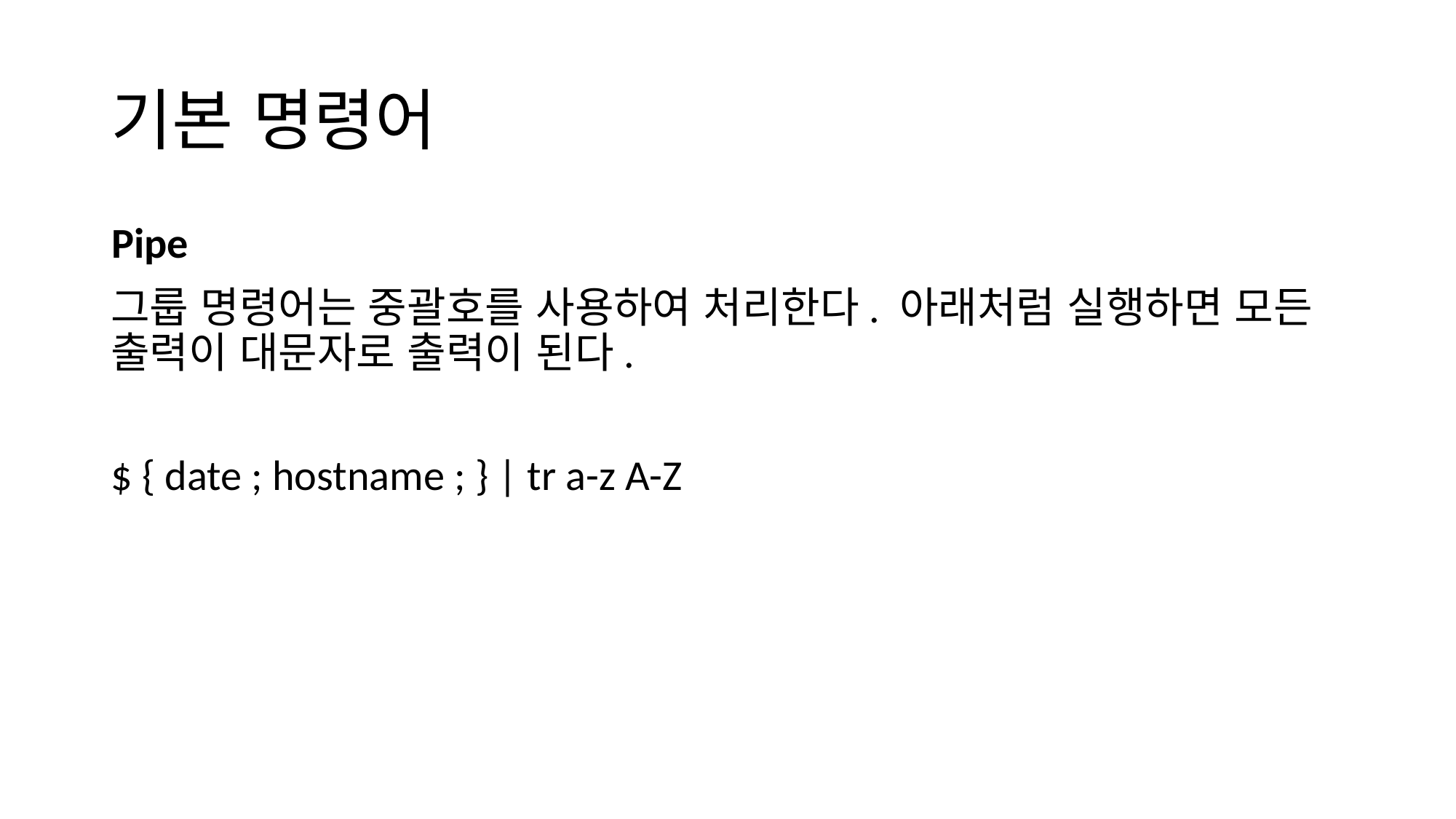

# 기본 명령어
Pipe
그룹 명령어는 중괄호를 사용하여 처리한다. 아래처럼 실행하면 모든 출력이 대문자로 출력이 된다.

$ { date ; hostname ; } | tr a-z A-Z